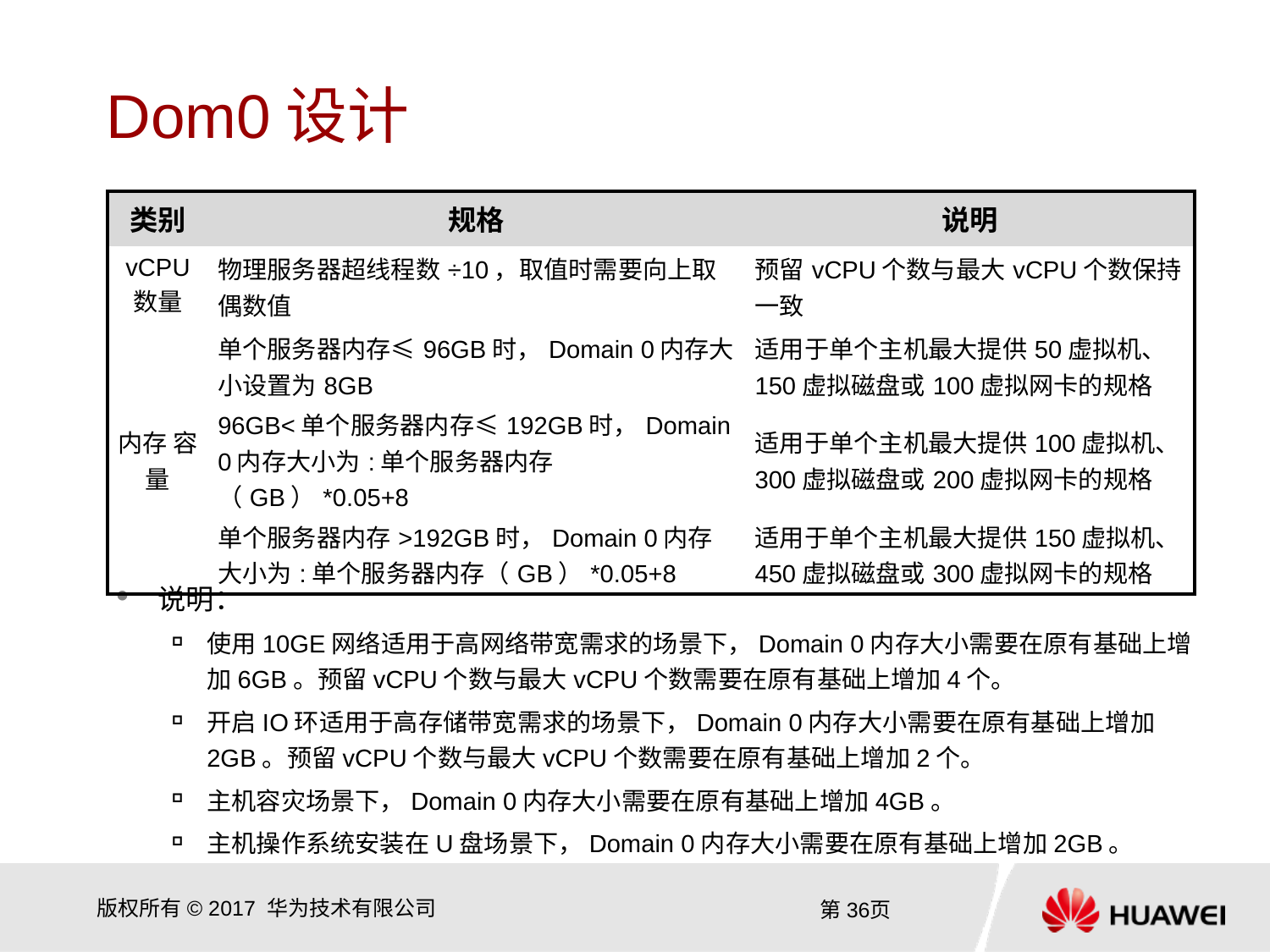

# Dom0设计
| 类别 | 规格 | 说明 |
| --- | --- | --- |
| vCPU 数量 | 物理服务器超线程数÷10，取值时需要向上取偶数值 | 预留vCPU个数与最大vCPU个数保持一致 |
| 内存 容量 | 单个服务器内存≤96GB时，Domain 0内存大小设置为8GB | 适用于单个主机最大提供50虚拟机、 150虚拟磁盘或100虚拟网卡的规格 |
|  | 96GB<单个服务器内存≤192GB时，Domain 0内存大小为:单个服务器内存（GB）\*0.05+8 | 适用于单个主机最大提供100虚拟机、300虚拟磁盘或200虚拟网卡的规格 |
|  | 单个服务器内存>192GB时，Domain 0内存大小为:单个服务器内存（GB）\*0.05+8 | 适用于单个主机最大提供150虚拟机、450虚拟磁盘或300虚拟网卡的规格 |
说明：
使用10GE网络适用于高网络带宽需求的场景下，Domain 0内存大小需要在原有基础上增加6GB。预留vCPU个数与最大vCPU个数需要在原有基础上增加4个。
开启IO环适用于高存储带宽需求的场景下，Domain 0内存大小需要在原有基础上增加2GB。预留vCPU个数与最大vCPU个数需要在原有基础上增加2个。
主机容灾场景下，Domain 0内存大小需要在原有基础上增加4GB。
主机操作系统安装在U盘场景下，Domain 0内存大小需要在原有基础上增加2GB。